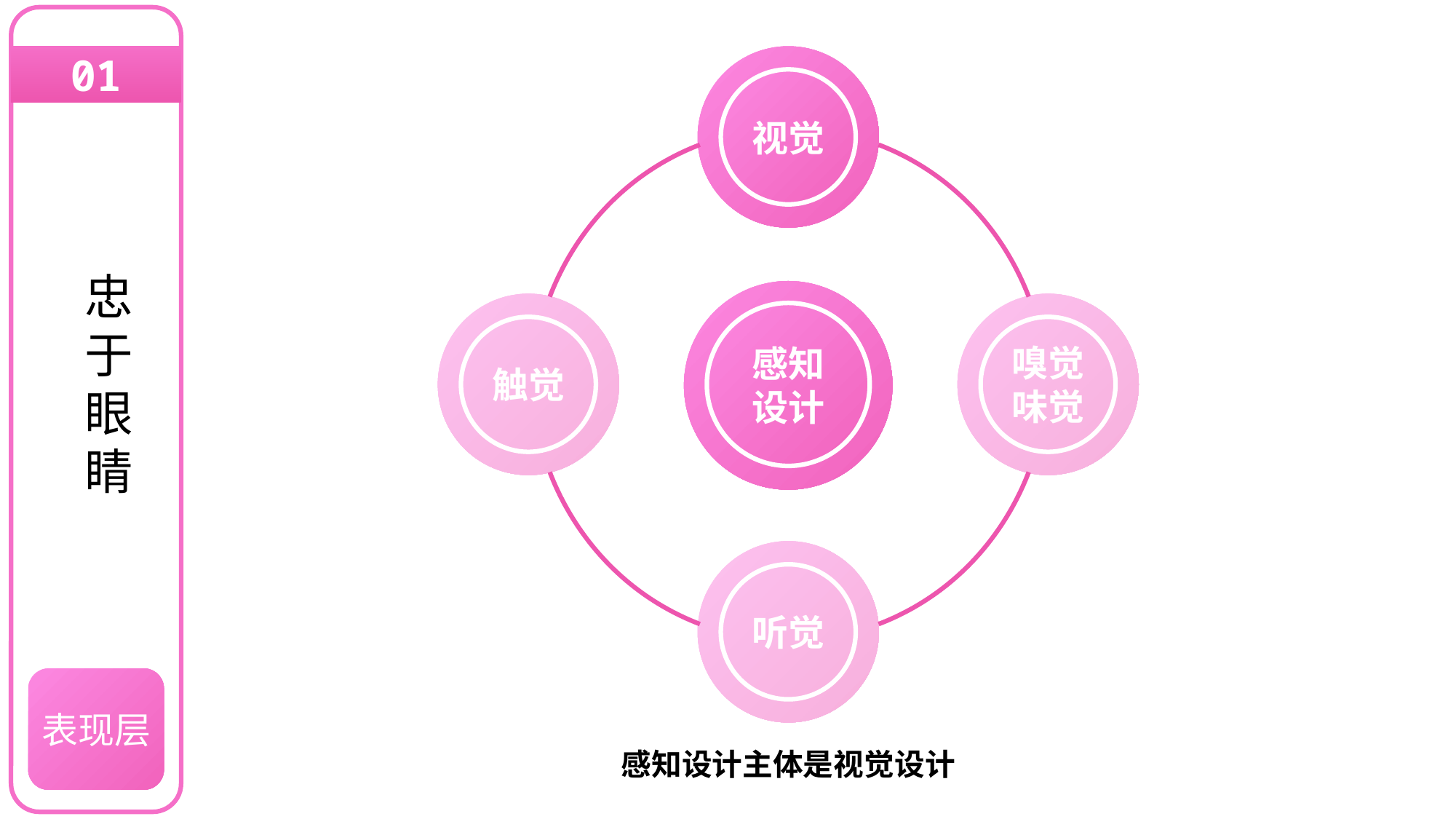

01

视觉

忠于眼睛

感知设计
触觉
嗅觉
味觉

听觉

表现层
感知设计主体是视觉设计